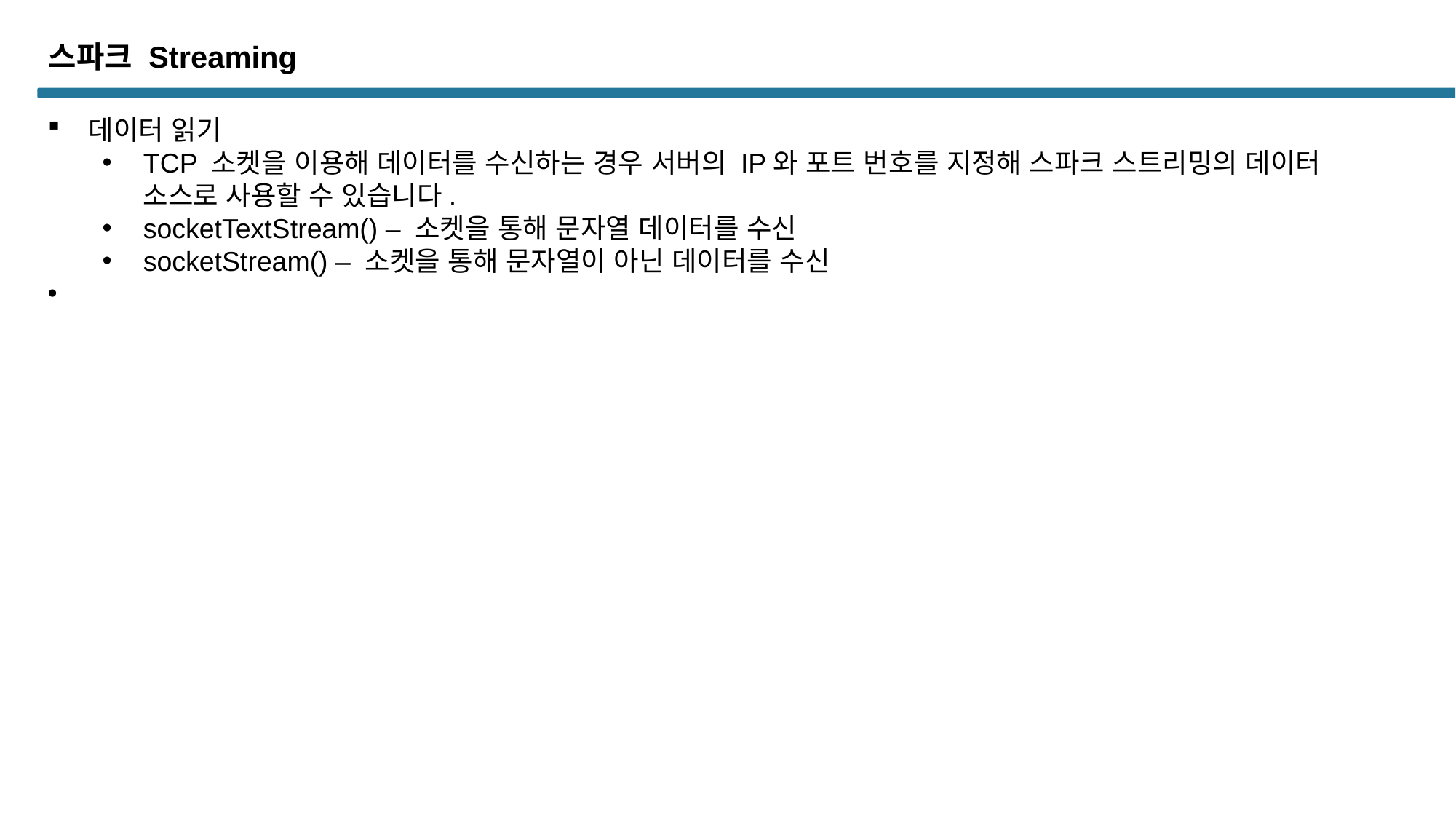

스파크 Streaming
데이터 읽기
TCP 소켓을 이용해 데이터를 수신하는 경우 서버의 IP와 포트 번호를 지정해 스파크 스트리밍의 데이터 소스로 사용할 수 있습니다.
socketTextStream() – 소켓을 통해 문자열 데이터를 수신
socketStream() – 소켓을 통해 문자열이 아닌 데이터를 수신